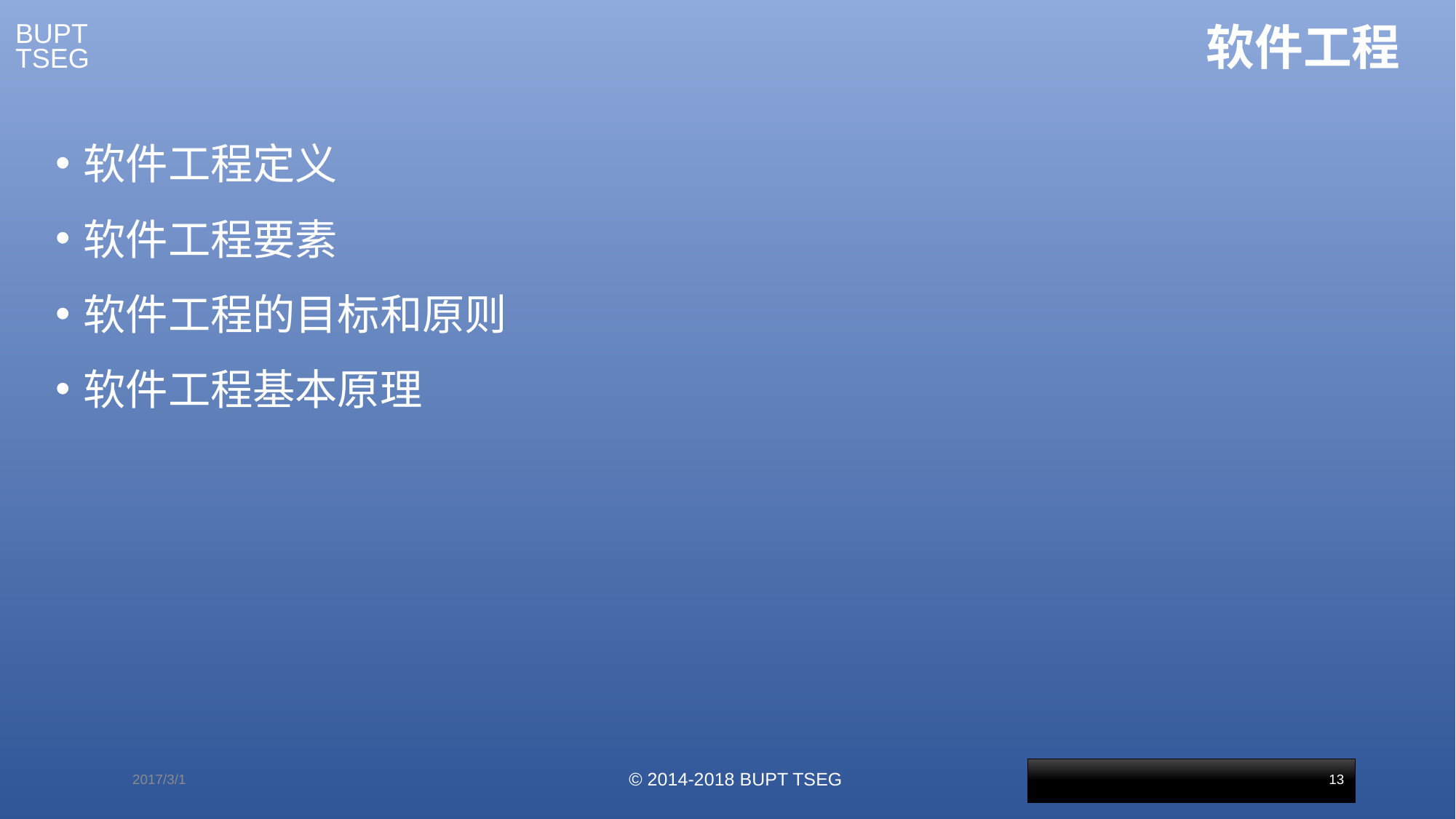

# 软件工程
软件工程定义
软件工程要素
软件工程的目标和原则
软件工程基本原理

2017/3/1
© 2014-2018 BUPT TSEG
13